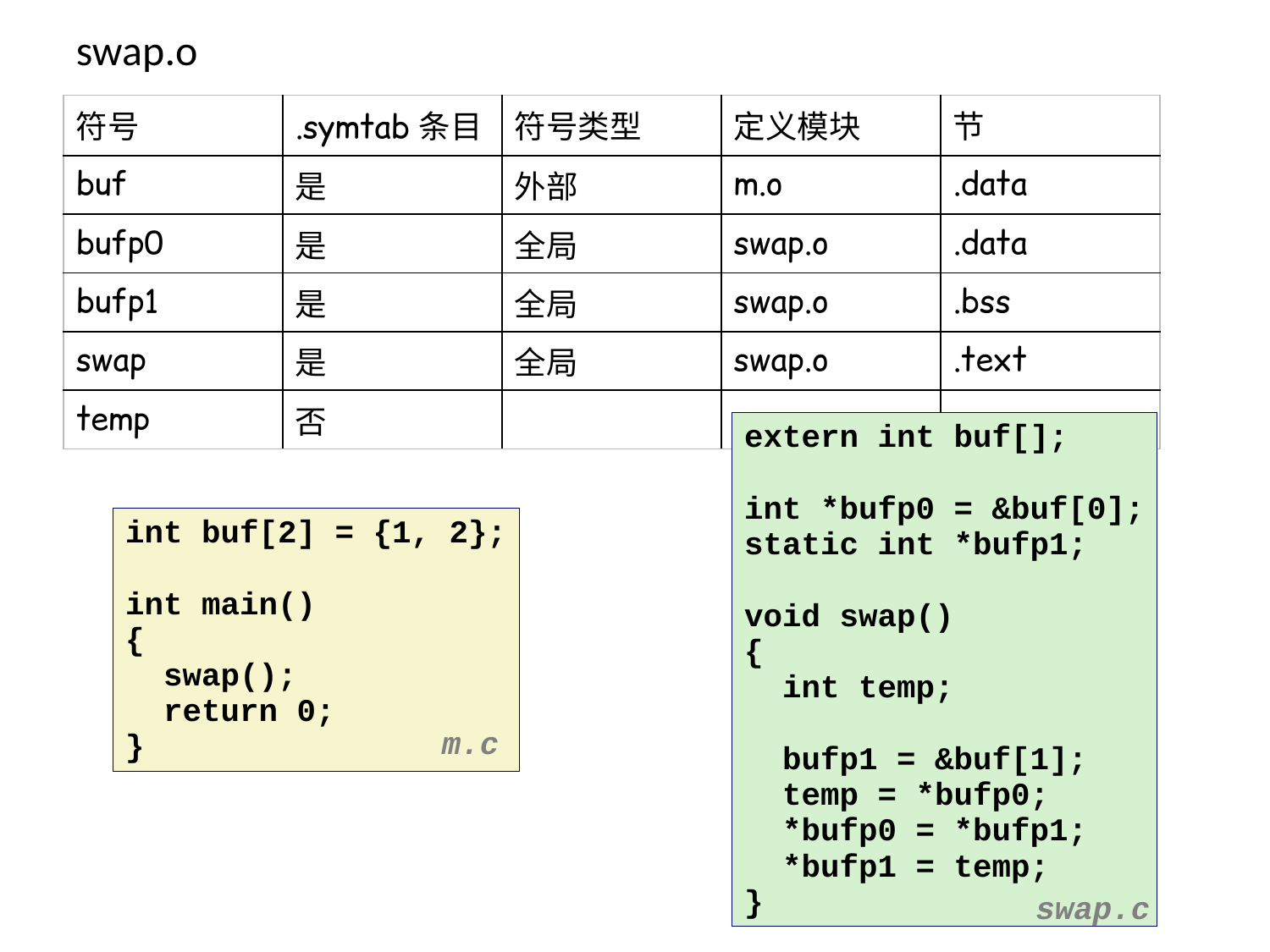

swap.o
| 符号 | .symtab条目 | 符号类型 | 定义模块 | 节 |
| --- | --- | --- | --- | --- |
| buf | 是 | 外部 | m.o | .data |
| bufp0 | 是 | 全局 | swap.o | .data |
| bufp1 | 是 | 全局 | swap.o | .bss |
| swap | 是 | 全局 | swap.o | .text |
| temp | 否 |  |  |  |
extern int buf[];

int *bufp0 = &buf[0];
static int *bufp1;

void swap()
{
  int temp;

  bufp1 = &buf[1];
  temp = *bufp0;
  *bufp0 = *bufp1;
  *bufp1 = temp;
}
int buf[2] = {1, 2};

int main()
{
  swap();
  return 0;
}
m.c
swap.c